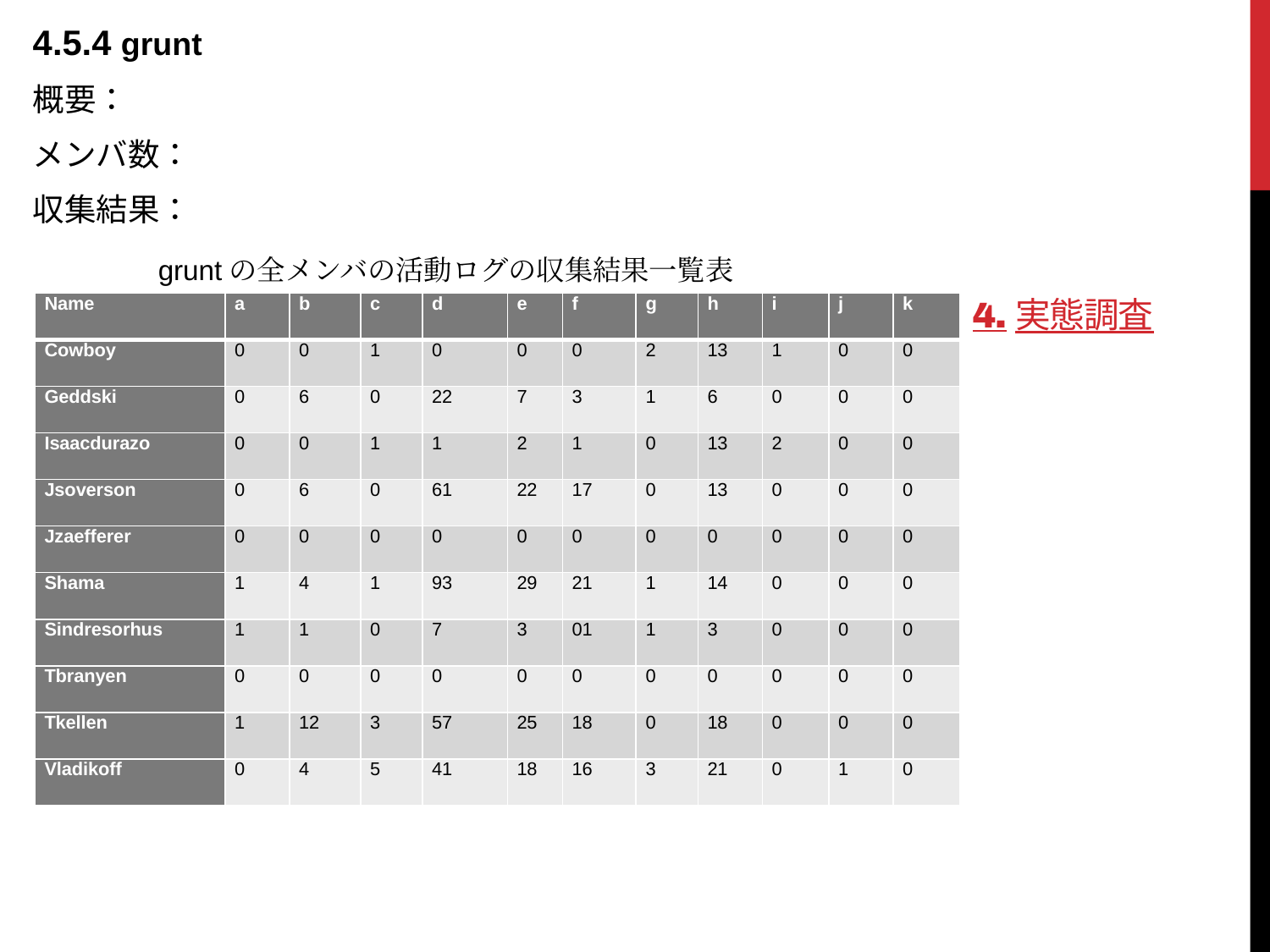

4.5.4 grunt
概要：
メンバ数：
収集結果：
gruntの全メンバの活動ログの収集結果一覧表
| Name | a | b | c | d | e | f | g | h | i | j | k |
| --- | --- | --- | --- | --- | --- | --- | --- | --- | --- | --- | --- |
| Cowboy | 0 | 0 | 1 | 0 | 0 | 0 | 2 | 13 | 1 | 0 | 0 |
| Geddski | 0 | 6 | 0 | 22 | 7 | 3 | 1 | 6 | 0 | 0 | 0 |
| Isaacdurazo | 0 | 0 | 1 | 1 | 2 | 1 | 0 | 13 | 2 | 0 | 0 |
| Jsoverson | 0 | 6 | 0 | 61 | 22 | 17 | 0 | 13 | 0 | 0 | 0 |
| Jzaefferer | 0 | 0 | 0 | 0 | 0 | 0 | 0 | 0 | 0 | 0 | 0 |
| Shama | 1 | 4 | 1 | 93 | 29 | 21 | 1 | 14 | 0 | 0 | 0 |
| Sindresorhus | 1 | 1 | 0 | 7 | 3 | 01 | 1 | 3 | 0 | 0 | 0 |
| Tbranyen | 0 | 0 | 0 | 0 | 0 | 0 | 0 | 0 | 0 | 0 | 0 |
| Tkellen | 1 | 12 | 3 | 57 | 25 | 18 | 0 | 18 | 0 | 0 | 0 |
| Vladikoff | 0 | 4 | 5 | 41 | 18 | 16 | 3 | 21 | 0 | 1 | 0 |

4.実態調査